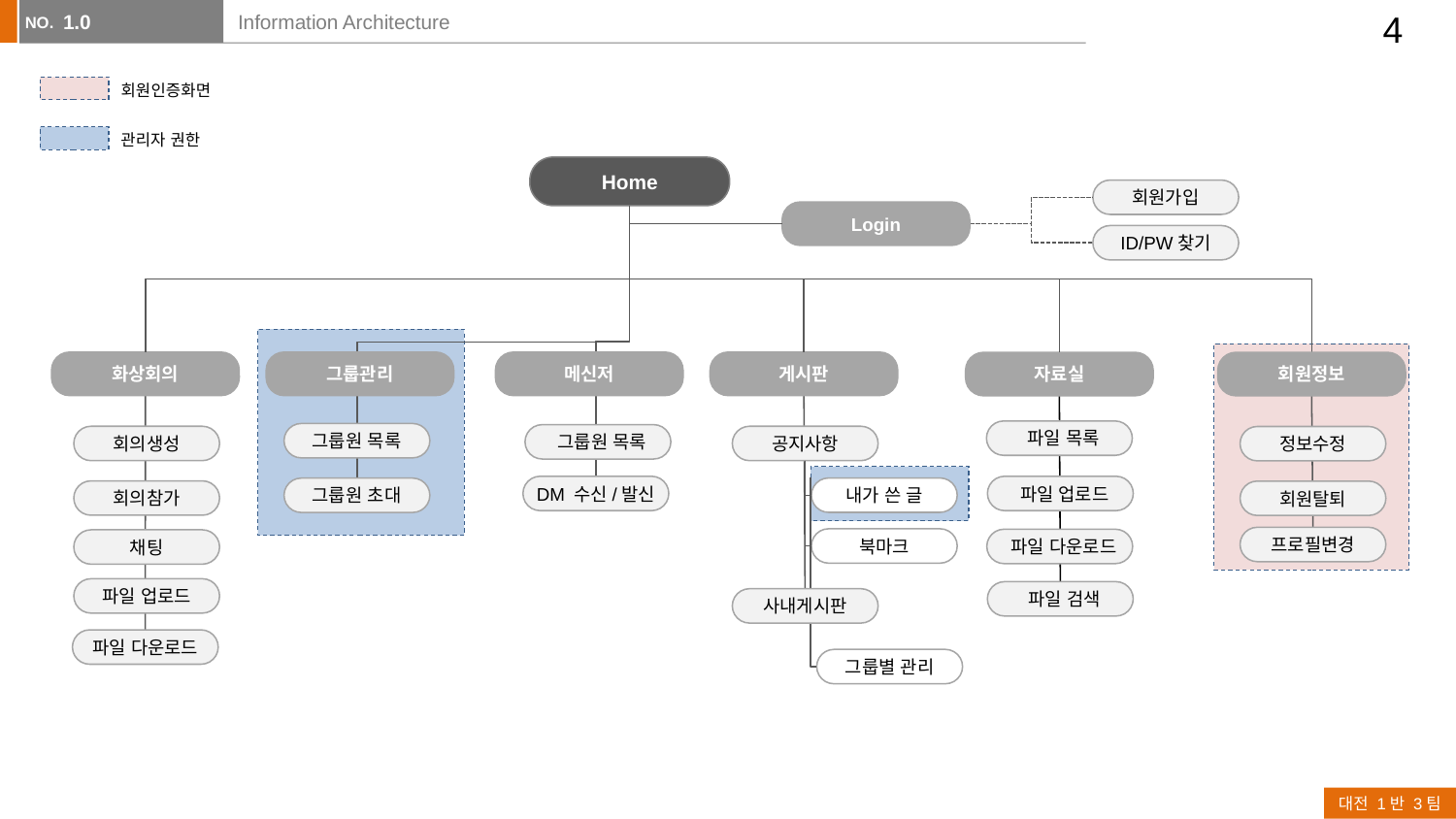

4
1.0
# Information Architecture
회원인증화면

관리자 권한

Home
회원가입
Login
ID/PW찾기

화상회의
그룹관리
메신저
게시판
자료실
회원정보
 파일 목록
그룹원 목록
 그룹원 목록
회의생성
공지사항
정보수정

DM 수신/발신
 파일 업로드
내가 쓴 글
그룹원 초대
회의참가
회원탈퇴
프로필변경
북마크
 파일 다운로드
채팅
파일 업로드
 파일 검색
사내게시판
파일 다운로드
그룹별 관리